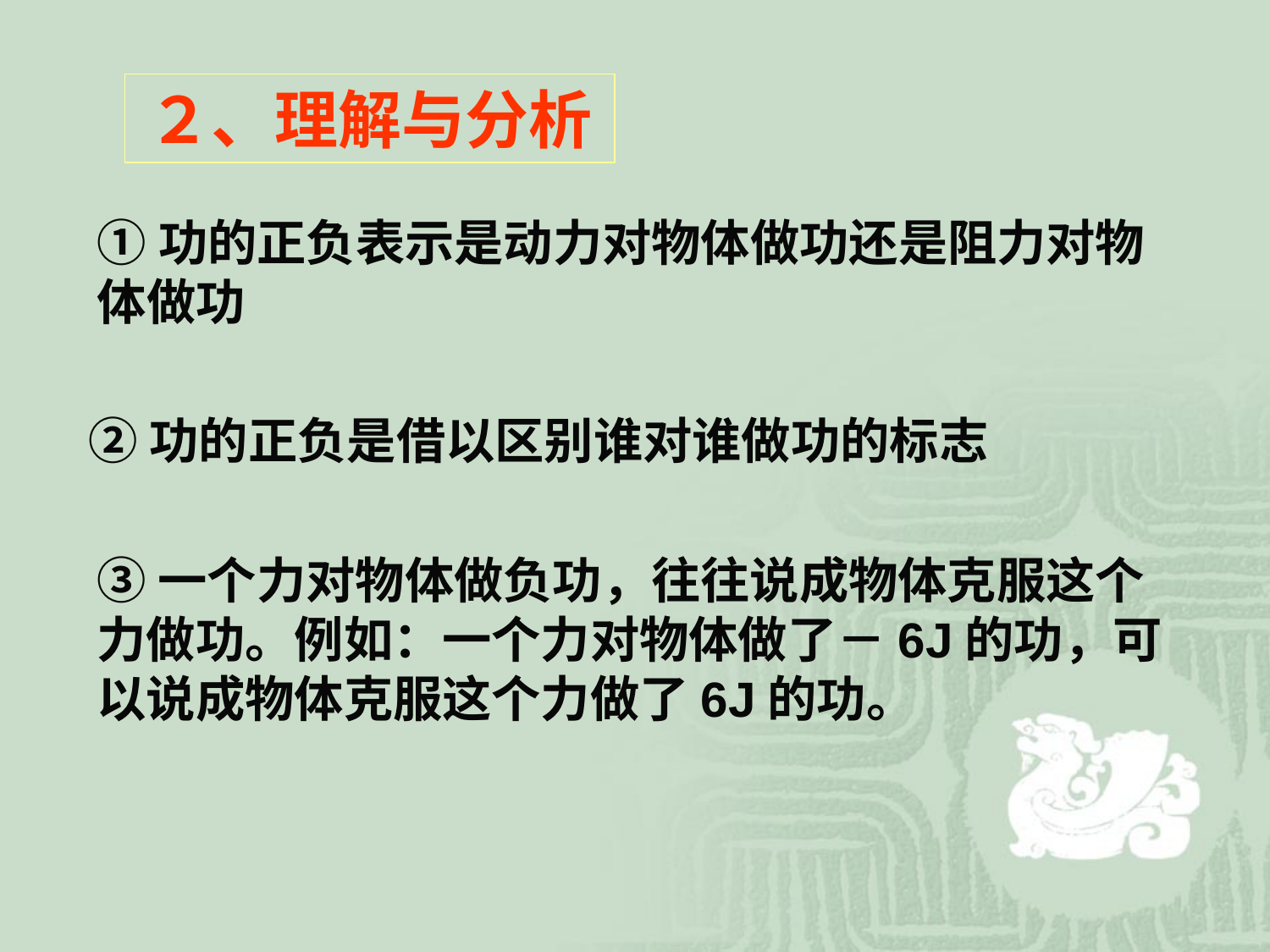

２、理解与分析
①功的正负表示是动力对物体做功还是阻力对物体做功
②功的正负是借以区别谁对谁做功的标志
③一个力对物体做负功，往往说成物体克服这个力做功。例如：一个力对物体做了－6J的功，可以说成物体克服这个力做了6J的功。